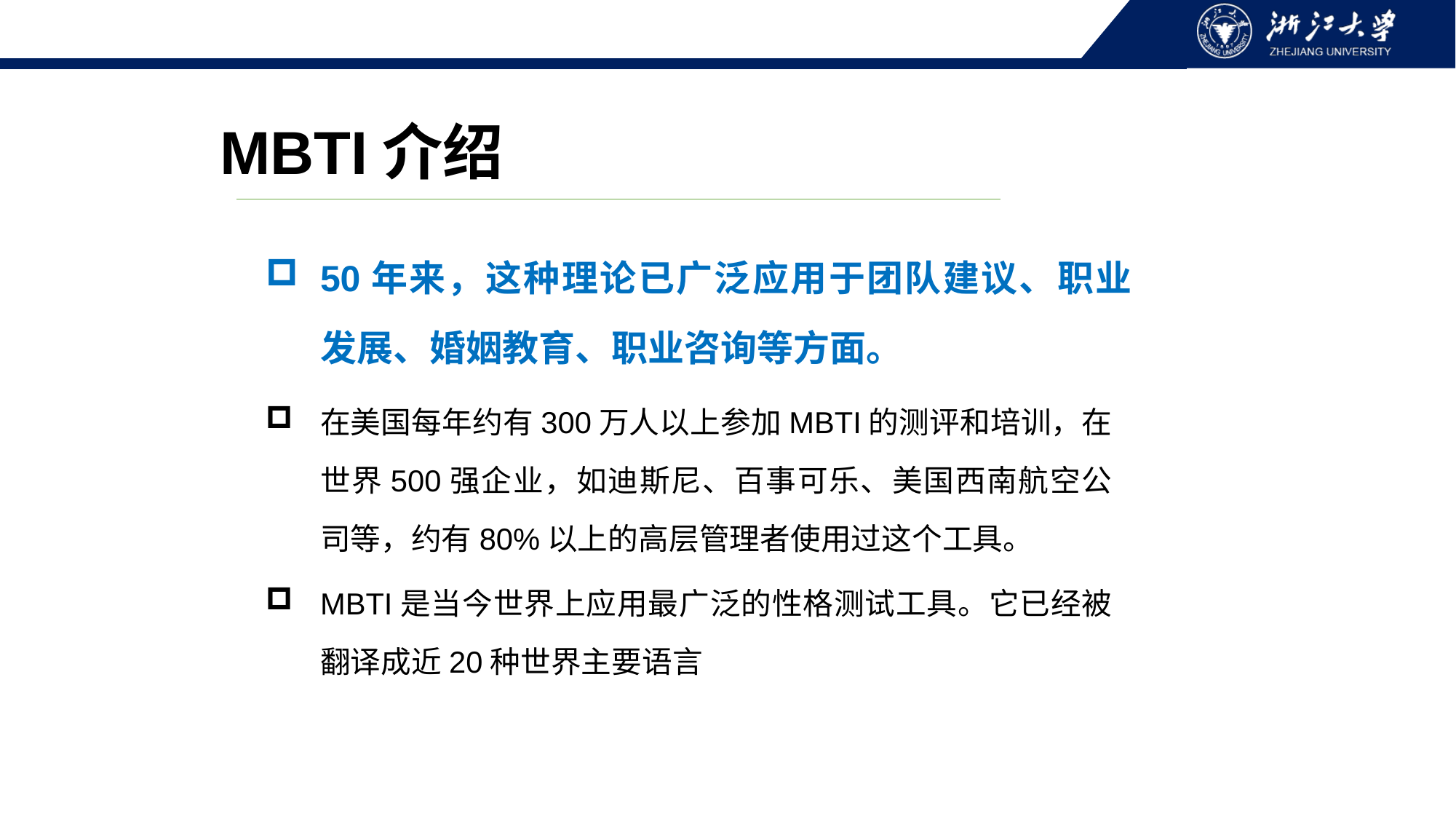

MBTI介绍
50年来，这种理论已广泛应用于团队建议、职业发展、婚姻教育、职业咨询等方面。
在美国每年约有300万人以上参加MBTI的测评和培训，在世界500强企业，如迪斯尼、百事可乐、美国西南航空公司等，约有80%以上的高层管理者使用过这个工具。
MBTI是当今世界上应用最广泛的性格测试工具。它已经被翻译成近20种世界主要语言